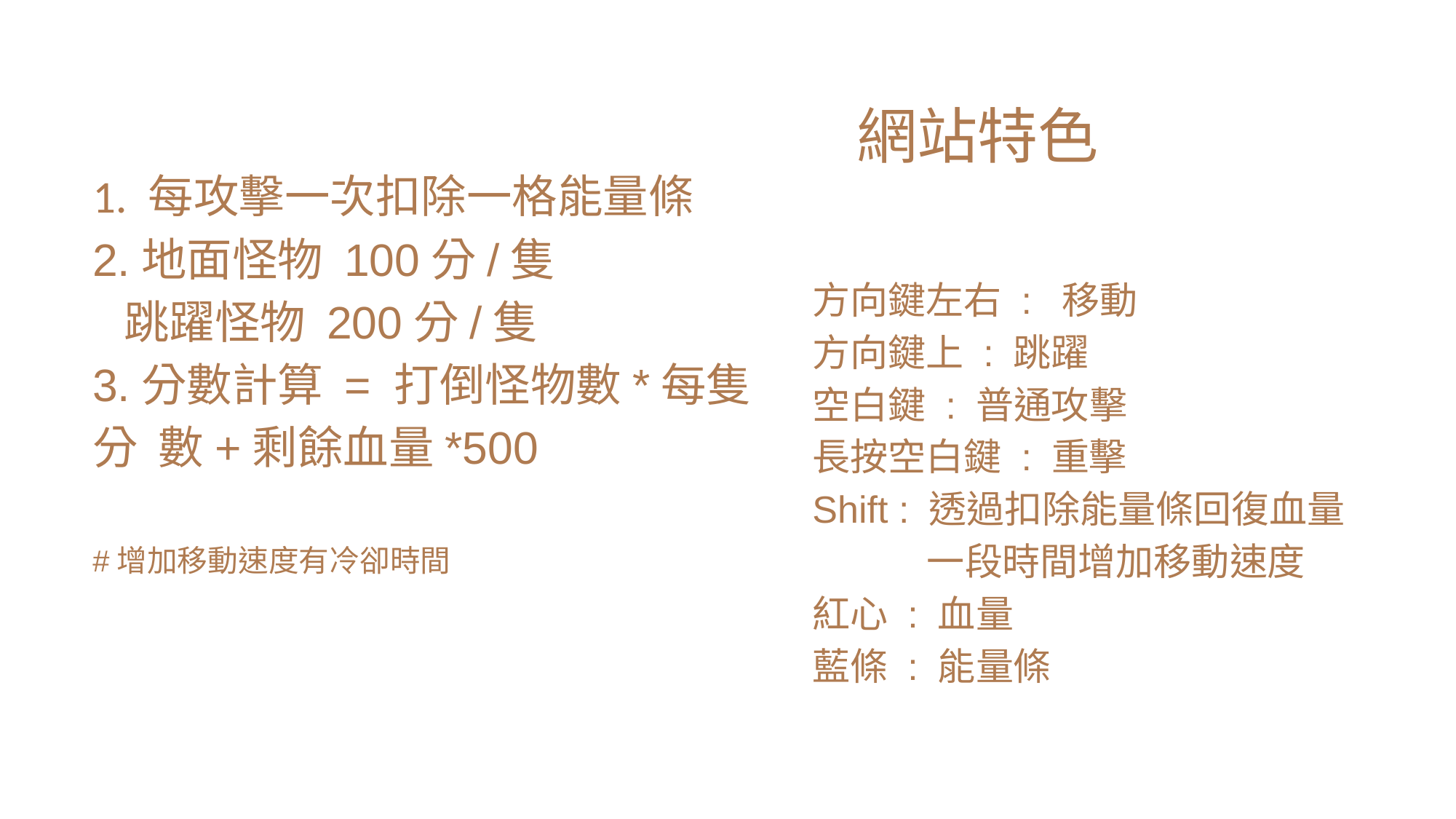

# 網站特色
1. 每攻擊一次扣除一格能量條
2.地面怪物 100分/隻
  跳躍怪物 200分/隻
3.分數計算 = 打倒怪物數*每隻分  數+剩餘血量*500

#增加移動速度有冷卻時間

方向鍵左右 :  移動
方向鍵上 : 跳躍
空白鍵 : 普通攻擊
長按空白鍵 : 重擊
Shift : 透過扣除能量條回復血量
          一段時間增加移動速度
紅心 : 血量
藍條 : 能量條